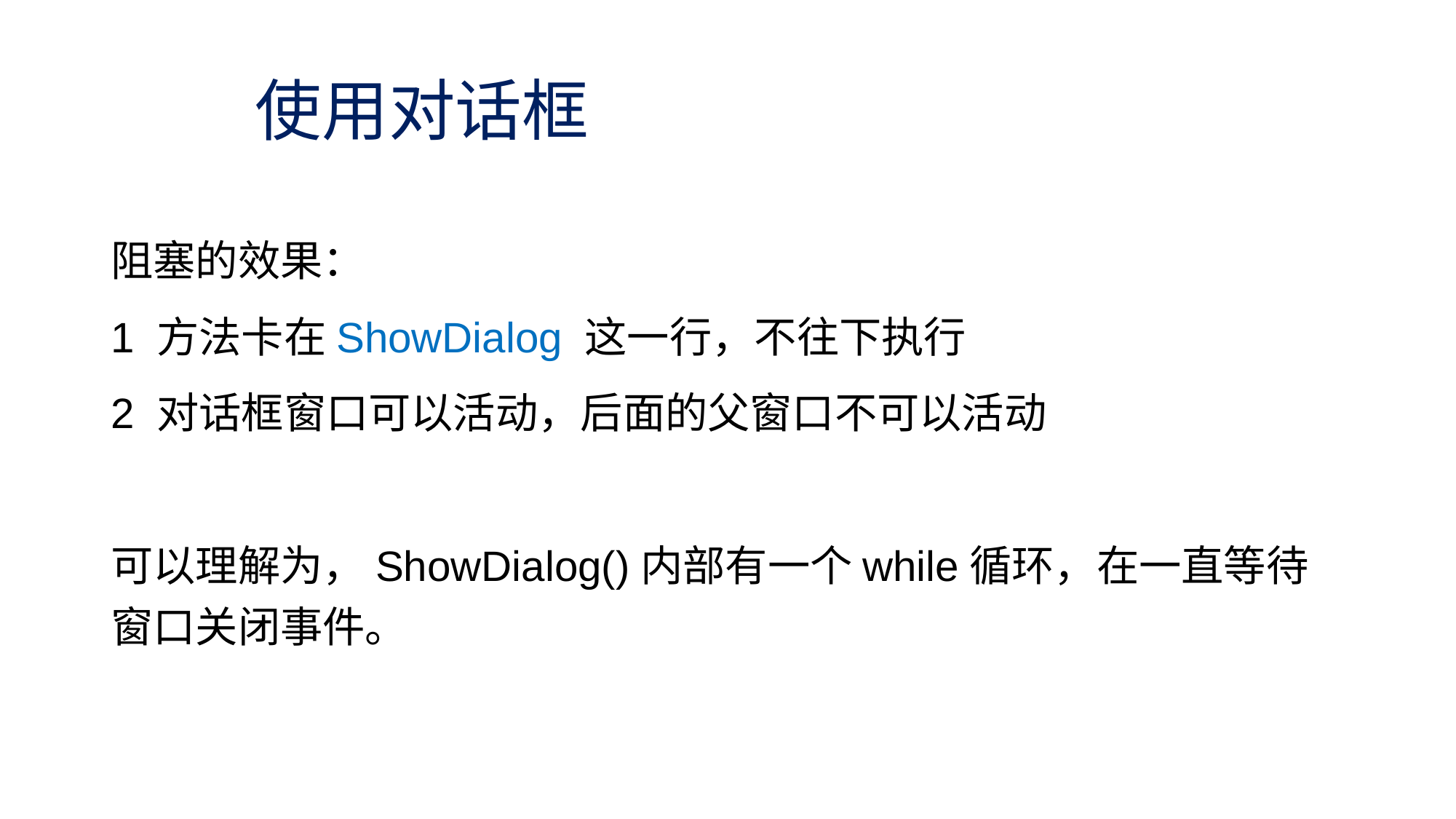

# 使用对话框
阻塞的效果：
1 方法卡在ShowDialog 这一行，不往下执行
2 对话框窗口可以活动，后面的父窗口不可以活动

可以理解为，ShowDialog()内部有一个while循环，在一直等待窗口关闭事件。